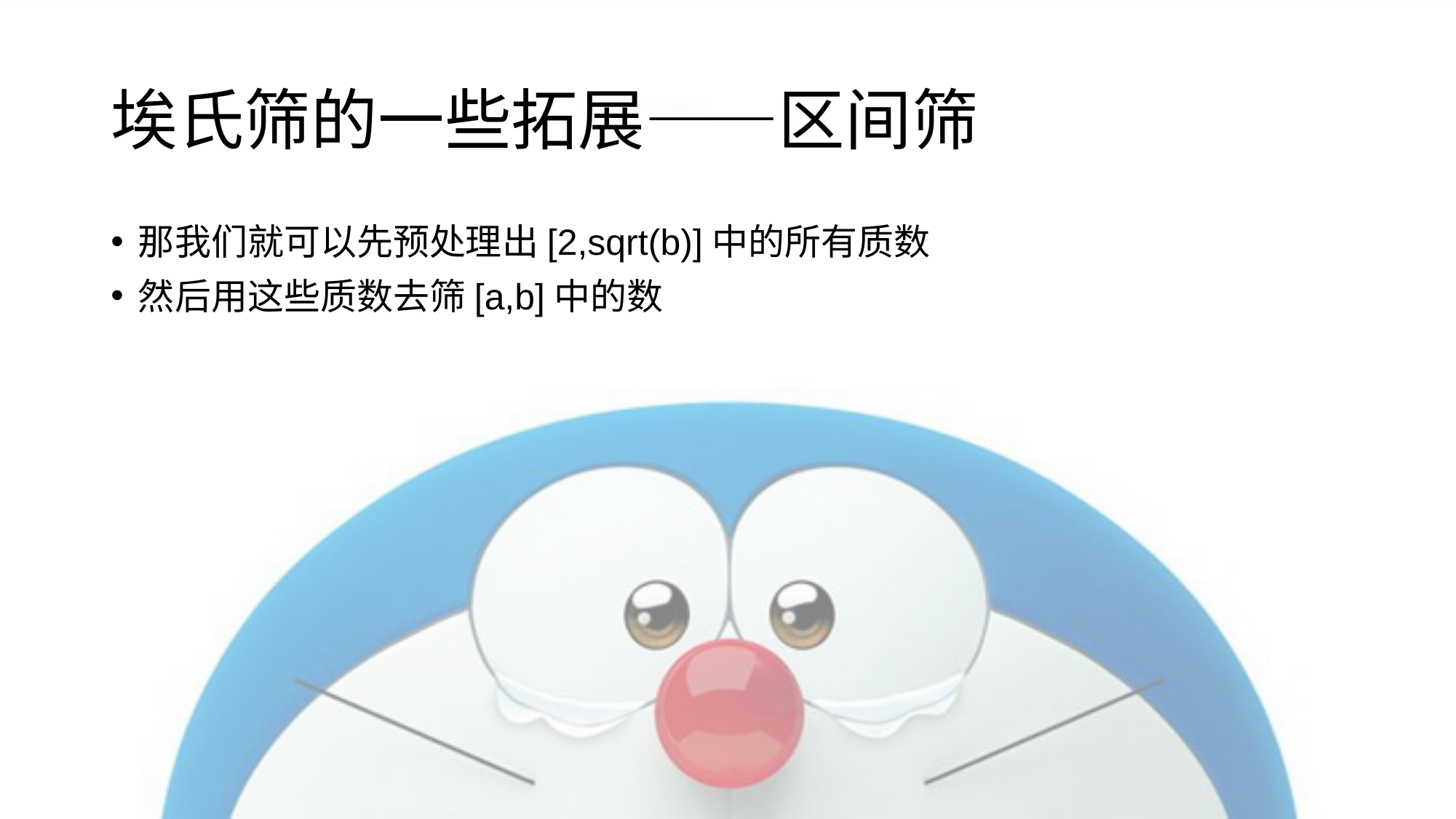

# 埃氏筛的一些拓展——区间筛
那我们就可以先预处理出[2,sqrt(b)]中的所有质数
然后用这些质数去筛[a,b]中的数